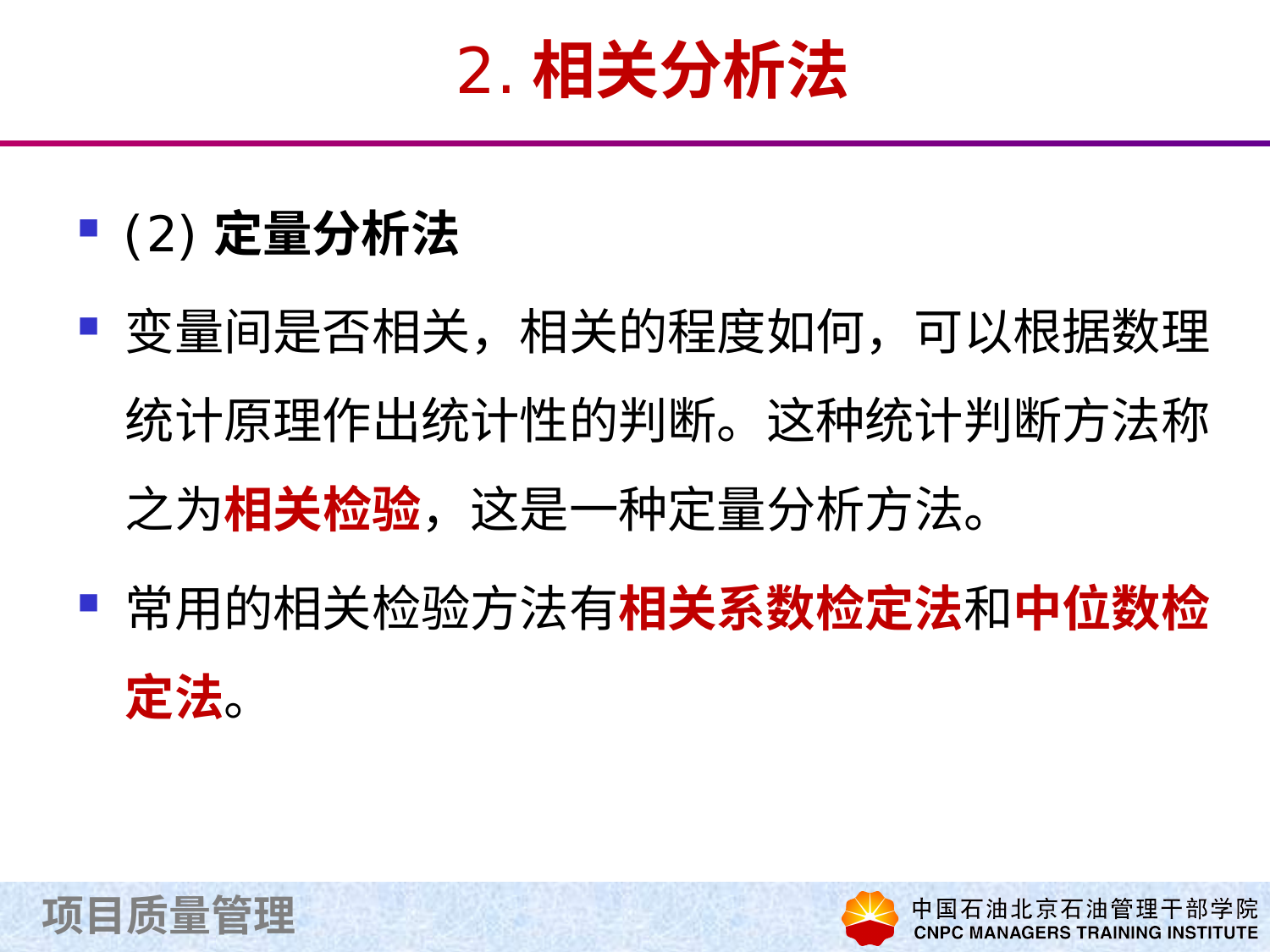

# 2.相关分析法
(2)定量分析法
变量间是否相关，相关的程度如何，可以根据数理统计原理作出统计性的判断。这种统计判断方法称之为相关检验，这是一种定量分析方法。
常用的相关检验方法有相关系数检定法和中位数检定法。